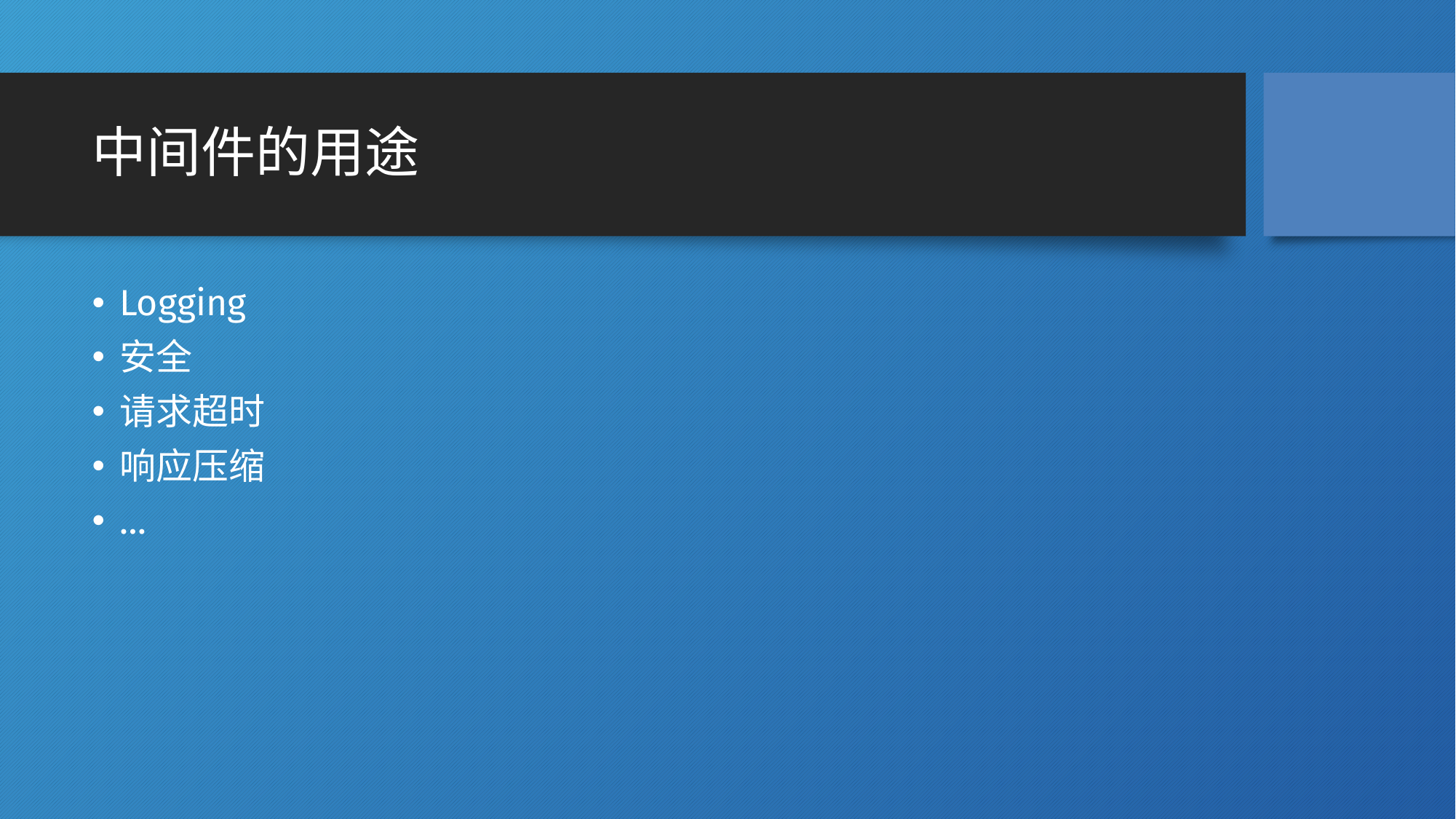

# 中间件的用途
Logging
安全
请求超时
响应压缩
…